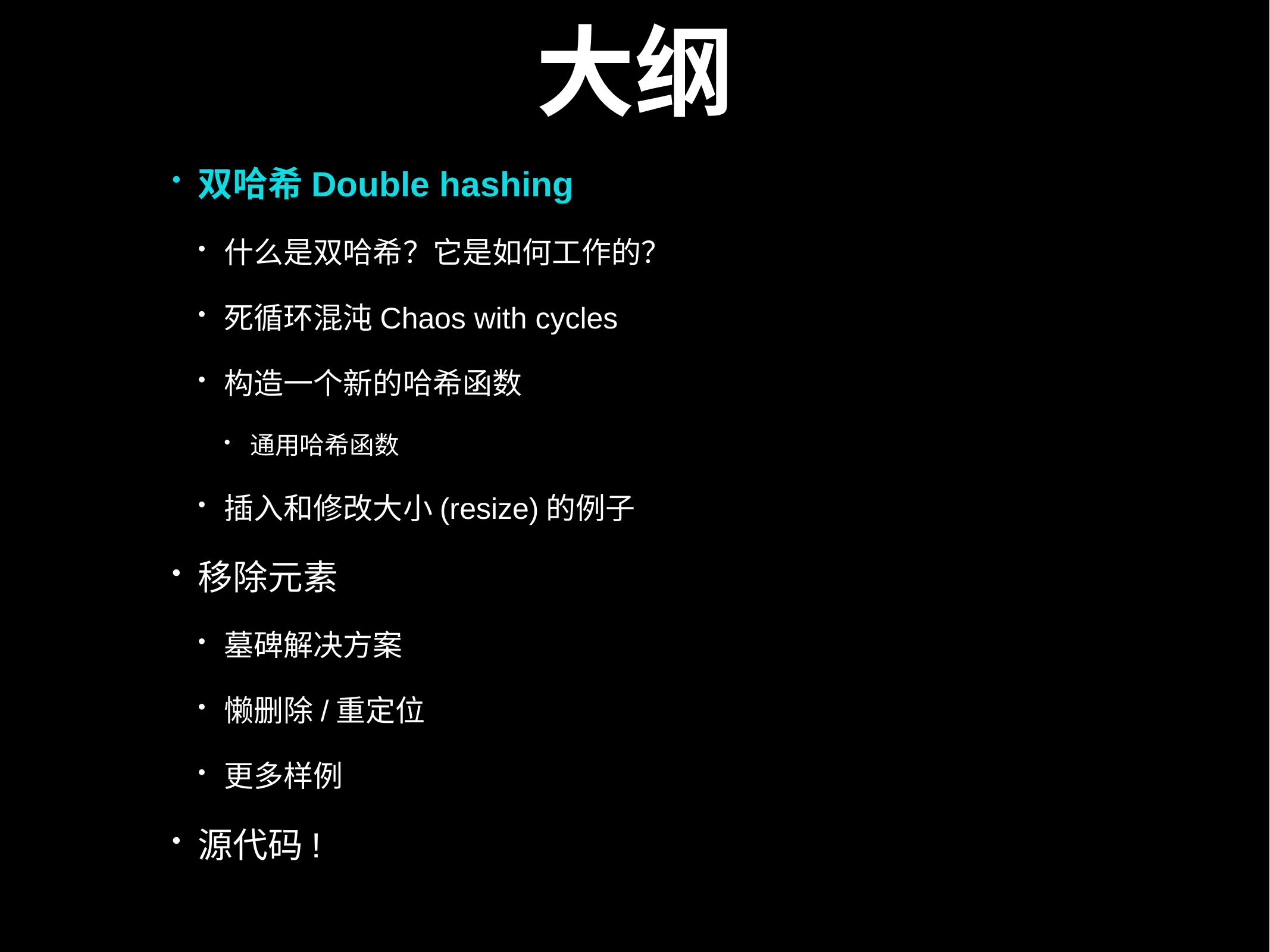

# 大纲
双哈希Double hashing
什么是双哈希？它是如何工作的？
死循环混沌Chaos with cycles
构造一个新的哈希函数
通用哈希函数
插入和修改大小(resize)的例子
移除元素
墓碑解决方案
懒删除/重定位
更多样例
源代码!